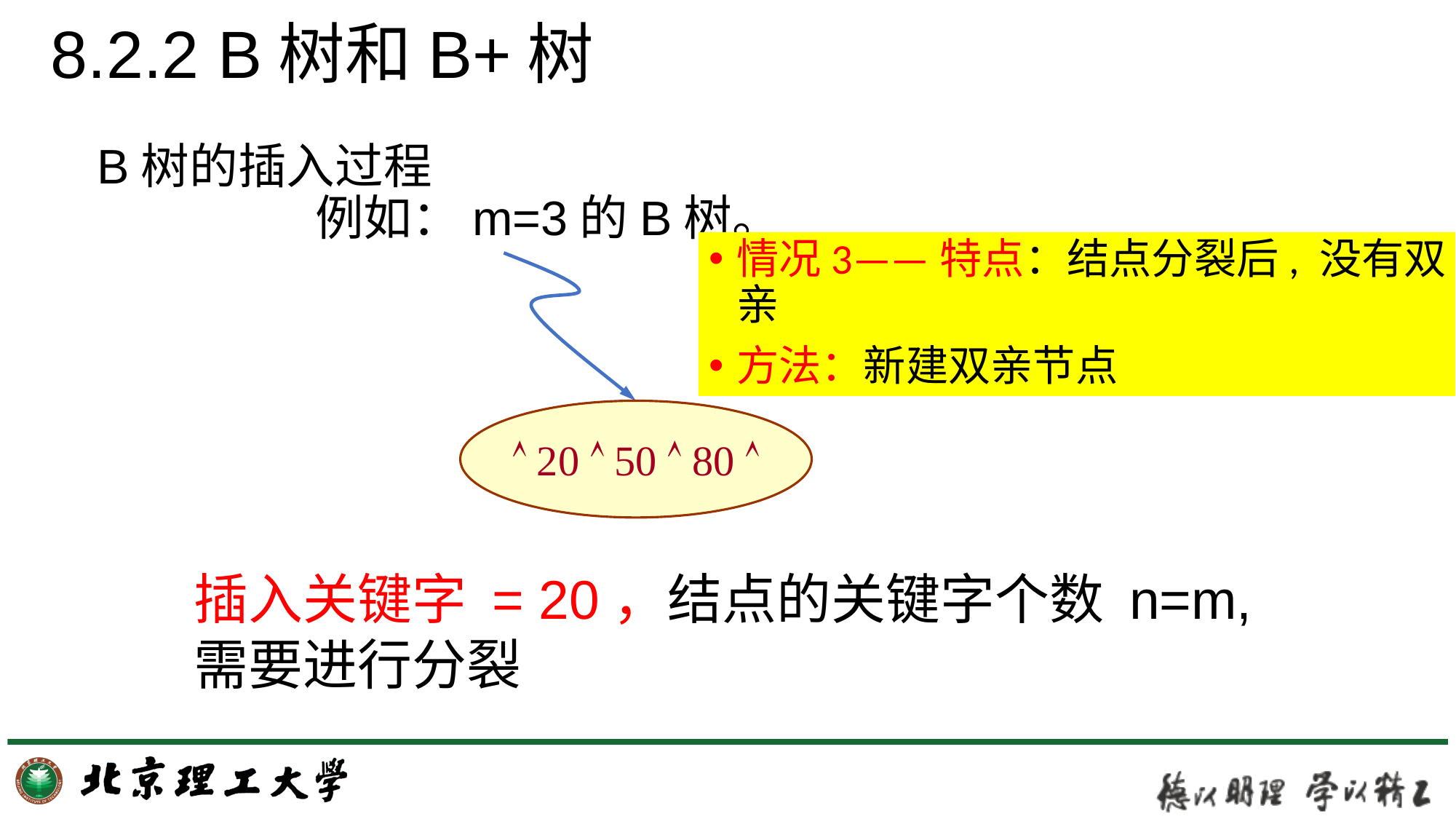

# 8.2.2 B树和B+树
B树的插入过程
		例如：m=3的B树。
情况3——特点：结点分裂后, 没有双亲
方法：新建双亲节点

∧ 20 ∧ 50 ∧ 80 ∧
插入关键字 = 20，结点的关键字个数 n=m,
需要进行分裂